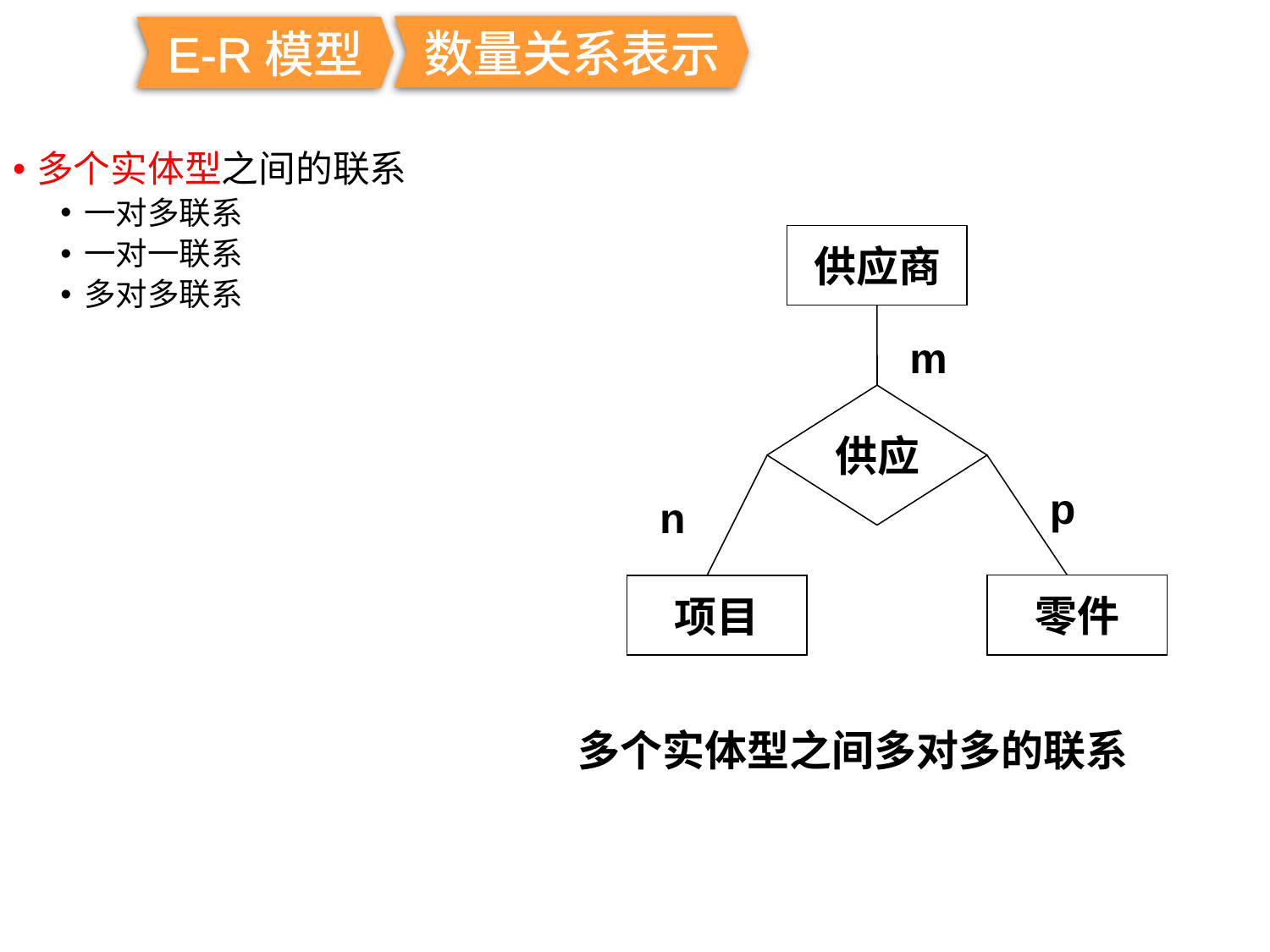

数量关系表示
E-R模型

多个实体型之间的联系
一对多联系
一对一联系
多对多联系
供应商

m
供应

p
n
零件
项目
多个实体型之间多对多的联系